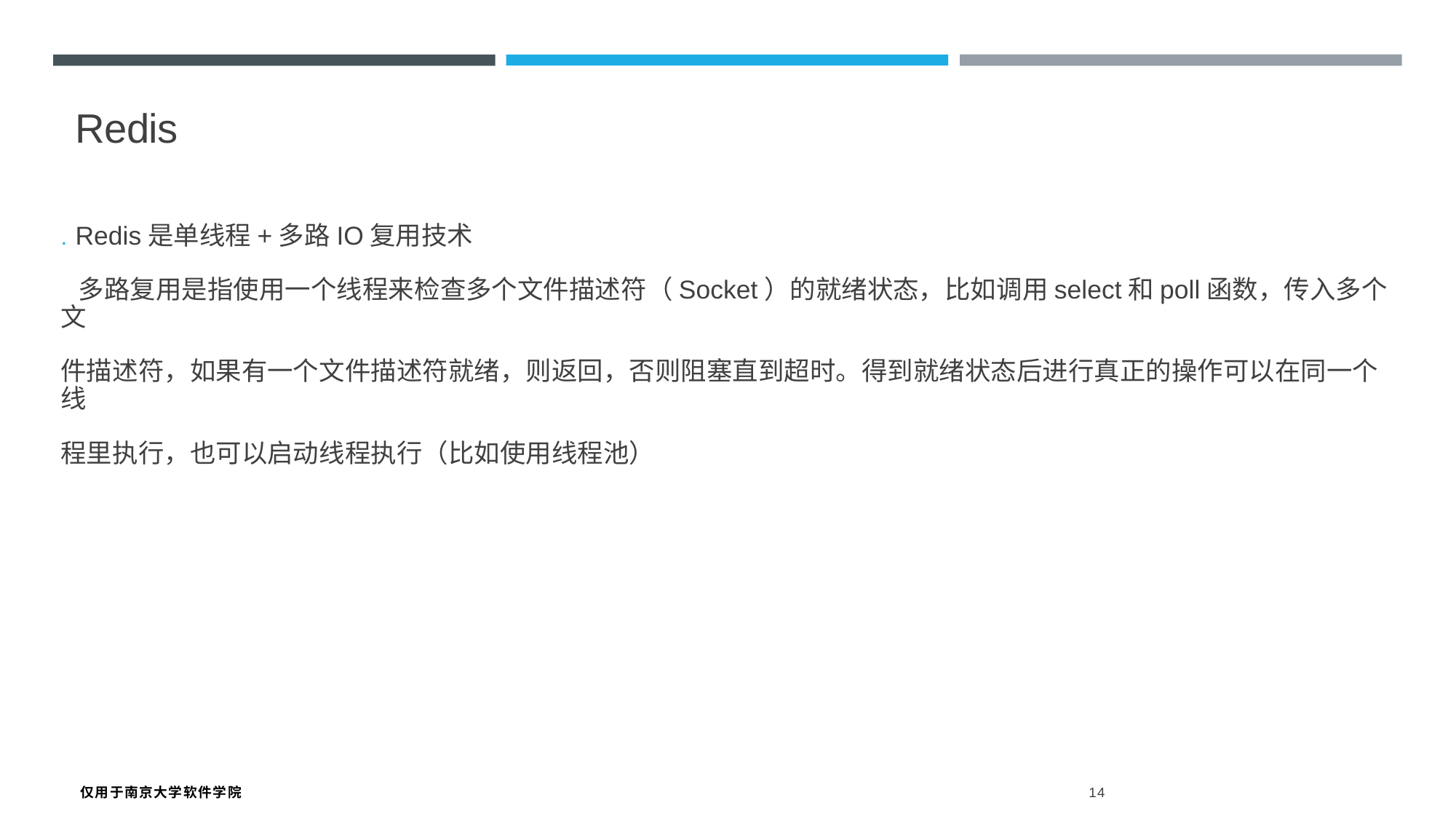

Redis

. Redis是单线程+多路IO复用技术

  多路复用是指使用一个线程来检查多个文件描述符（Socket）的就绪状态，比如调用select和poll函数，传入多个文

件描述符，如果有一个文件描述符就绪，则返回，否则阻塞直到超时。得到就绪状态后进行真正的操作可以在同一个线

程里执行，也可以启动线程执行（比如使用线程池）

仅用于南京大学软件学院                                                                                                                                                                                                                                                                                14